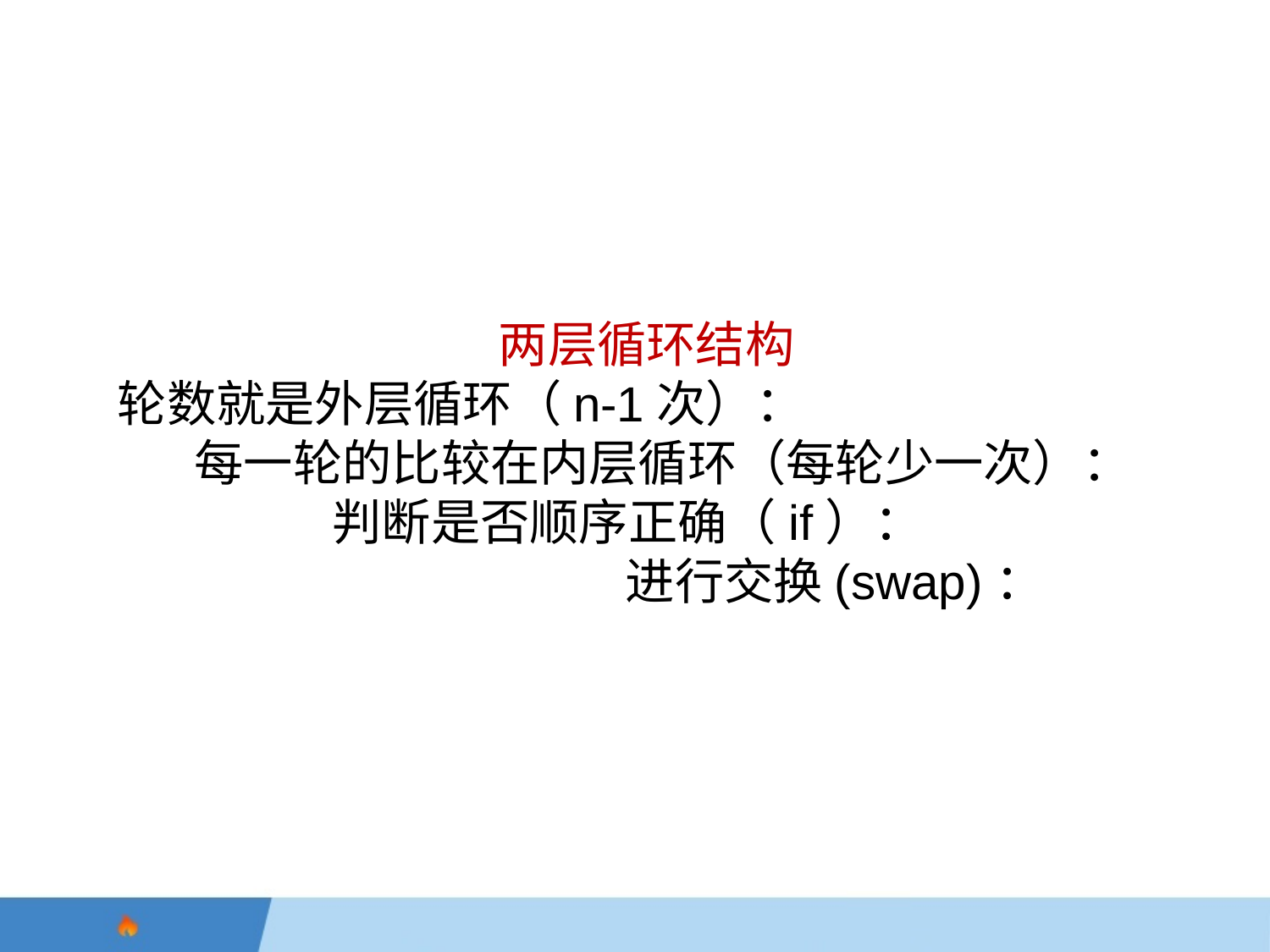

# 两层循环结构 轮数就是外层循环（n-1次）： 每一轮的比较在内层循环（每轮少一次）： 判断是否顺序正确（if）： 进行交换(swap)：